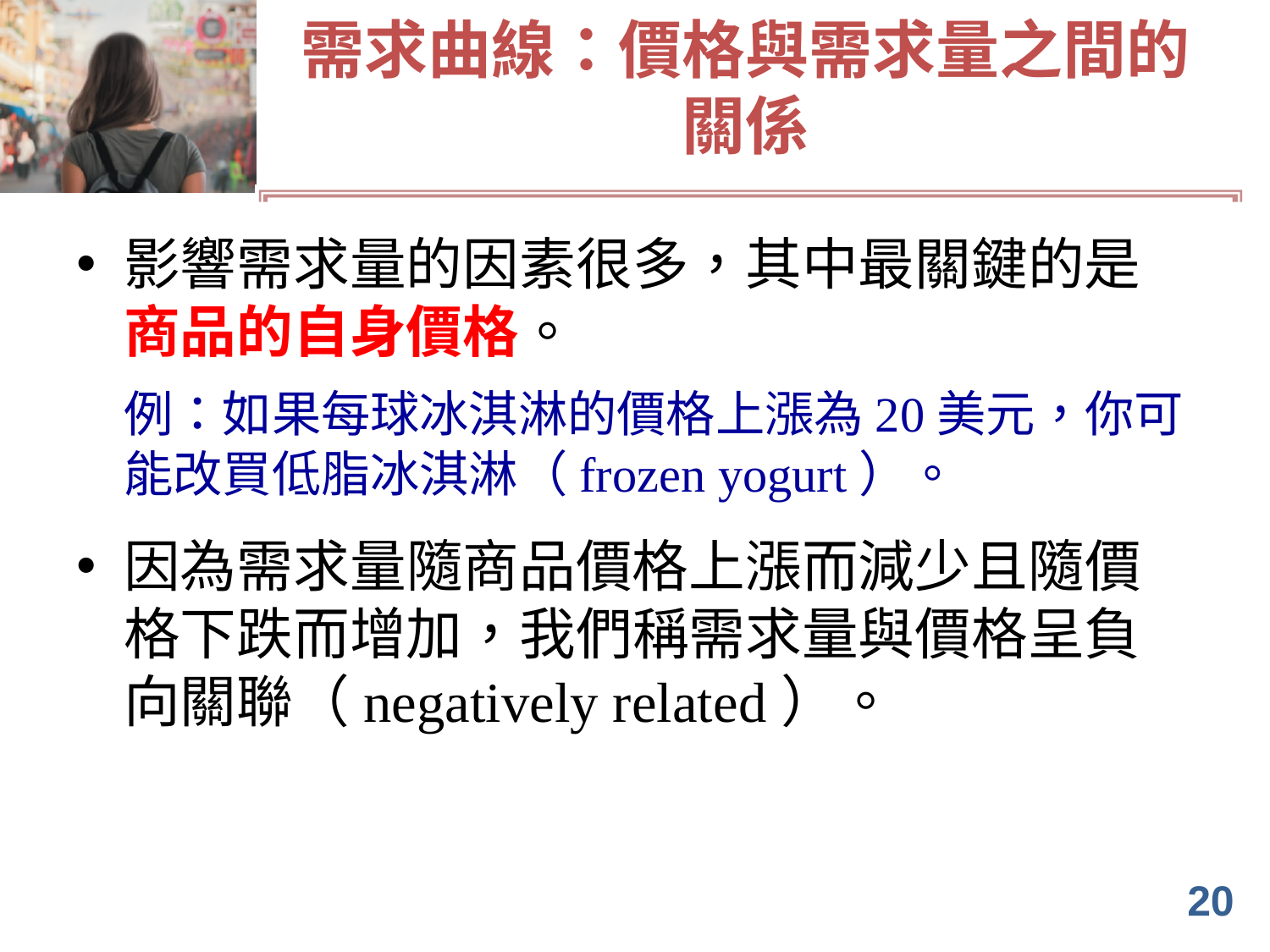

# 需求曲線：價格與需求量之間的關係
影響需求量的因素很多，其中最關鍵的是  商品的自身價格。
	例：如果每球冰淇淋的價格上漲為20美元，你可能改買低脂冰淇淋（frozen yogurt）。

因為需求量隨商品價格上漲而減少且隨價格下跌而增加，我們稱需求量與價格呈負向關聯（negatively related）。
20